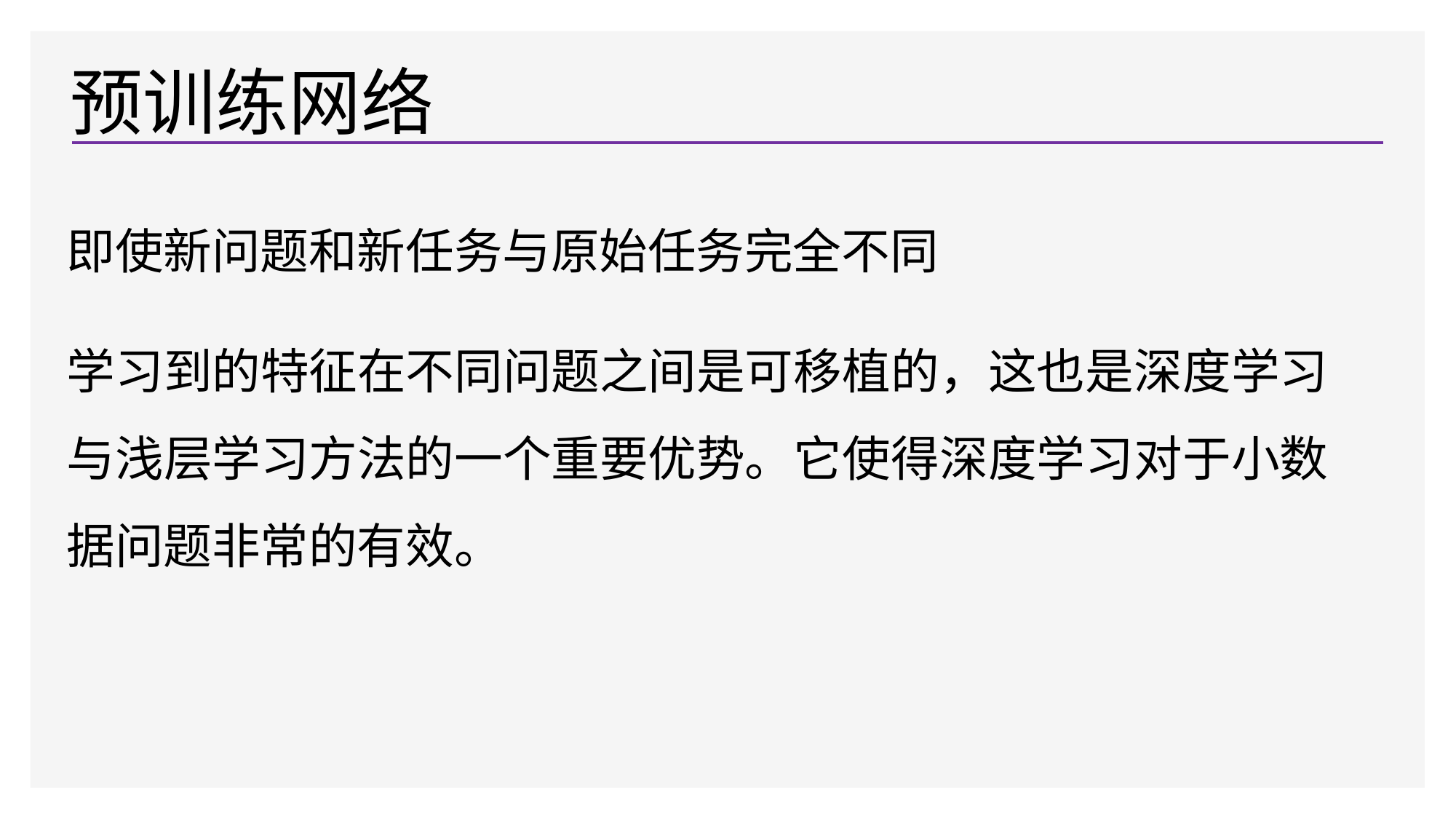

# 预训练网络
即使新问题和新任务与原始任务完全不同
学习到的特征在不同问题之间是可移植的，这也是深度学习 与浅层学习方法的一个重要优势。它使得深度学习对于小数 据问题非常的有效。